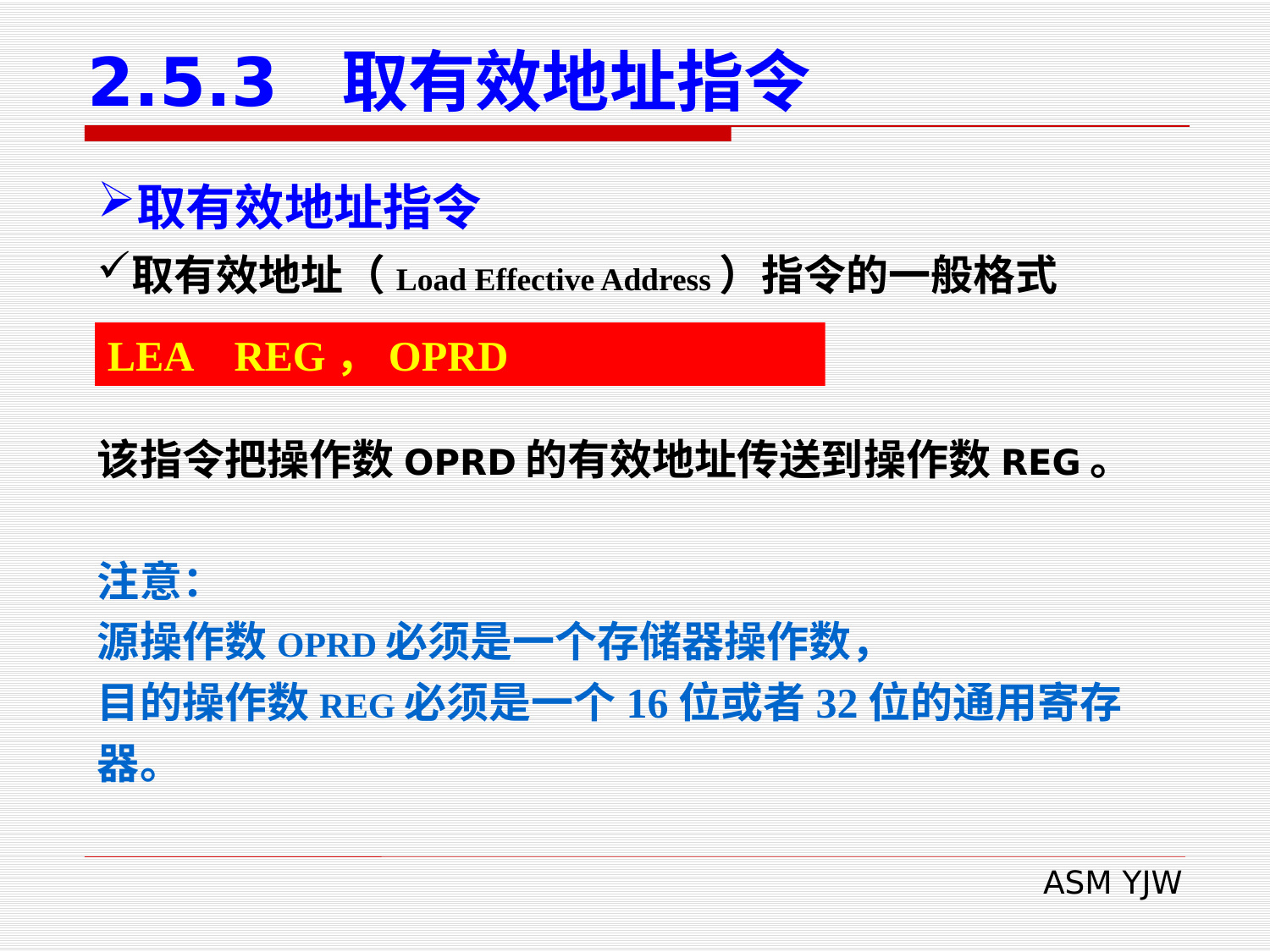

# 2.5.3  取有效地址指令
取有效地址指令
取有效地址（Load Effective Address）指令的一般格式
LEA    REG，OPRD
该指令把操作数OPRD的有效地址传送到操作数REG。

注意：
源操作数OPRD必须是一个存储器操作数，
目的操作数REG必须是一个16位或者32位的通用寄存器。